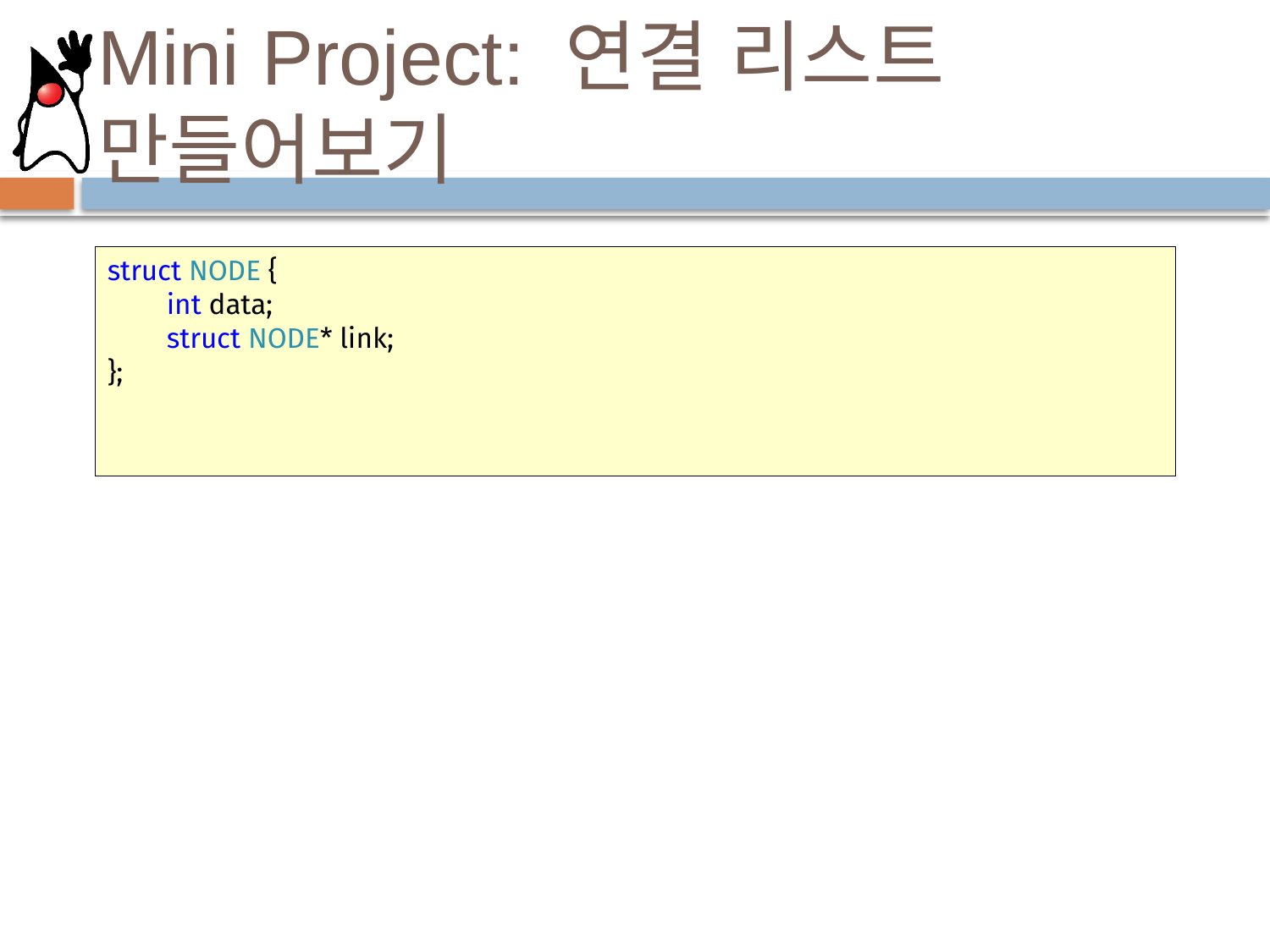

# Mini Project: 연결 리스트 만들어보기
struct NODE {
        int data;
        struct NODE* link;
};